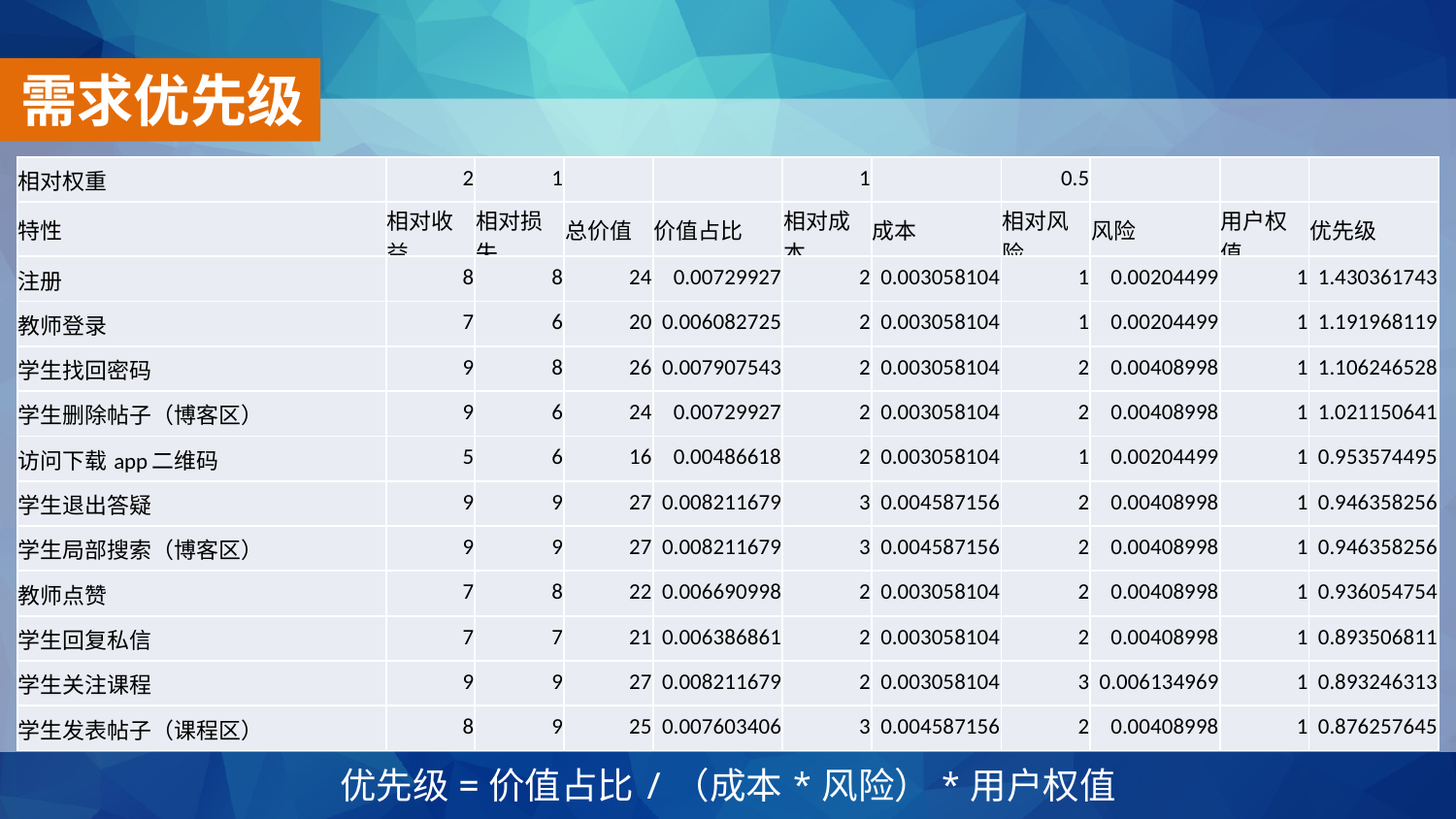

需求优先级

| 相对权重 | 2 | 1 |  |  | 1 |  | 0.5 |  |  |  |
| --- | --- | --- | --- | --- | --- | --- | --- | --- | --- | --- |
| 特性 | 相对收益 | 相对损失 | 总价值 | 价值占比 | 相对成本 | 成本 | 相对风险 | 风险 | 用户权值 | 优先级 |
| 注册 | 8 | 8 | 24 | 0.00729927 | 2 | 0.003058104 | 1 | 0.00204499 | 1 | 1.430361743 |
| 教师登录 | 7 | 6 | 20 | 0.006082725 | 2 | 0.003058104 | 1 | 0.00204499 | 1 | 1.191968119 |
| 学生找回密码 | 9 | 8 | 26 | 0.007907543 | 2 | 0.003058104 | 2 | 0.00408998 | 1 | 1.106246528 |
| 学生删除帖子（博客区） | 9 | 6 | 24 | 0.00729927 | 2 | 0.003058104 | 2 | 0.00408998 | 1 | 1.021150641 |
| 访问下载app二维码 | 5 | 6 | 16 | 0.00486618 | 2 | 0.003058104 | 1 | 0.00204499 | 1 | 0.953574495 |
| 学生退出答疑 | 9 | 9 | 27 | 0.008211679 | 3 | 0.004587156 | 2 | 0.00408998 | 1 | 0.946358256 |
| 学生局部搜索（博客区） | 9 | 9 | 27 | 0.008211679 | 3 | 0.004587156 | 2 | 0.00408998 | 1 | 0.946358256 |
| 教师点赞 | 7 | 8 | 22 | 0.006690998 | 2 | 0.003058104 | 2 | 0.00408998 | 1 | 0.936054754 |
| 学生回复私信 | 7 | 7 | 21 | 0.006386861 | 2 | 0.003058104 | 2 | 0.00408998 | 1 | 0.893506811 |
| 学生关注课程 | 9 | 9 | 27 | 0.008211679 | 2 | 0.003058104 | 3 | 0.006134969 | 1 | 0.893246313 |
| 学生发表帖子（课程区） | 8 | 9 | 25 | 0.007603406 | 3 | 0.004587156 | 2 | 0.00408998 | 1 | 0.876257645 |
优先级=价值占比/（成本*风险）*用户权值